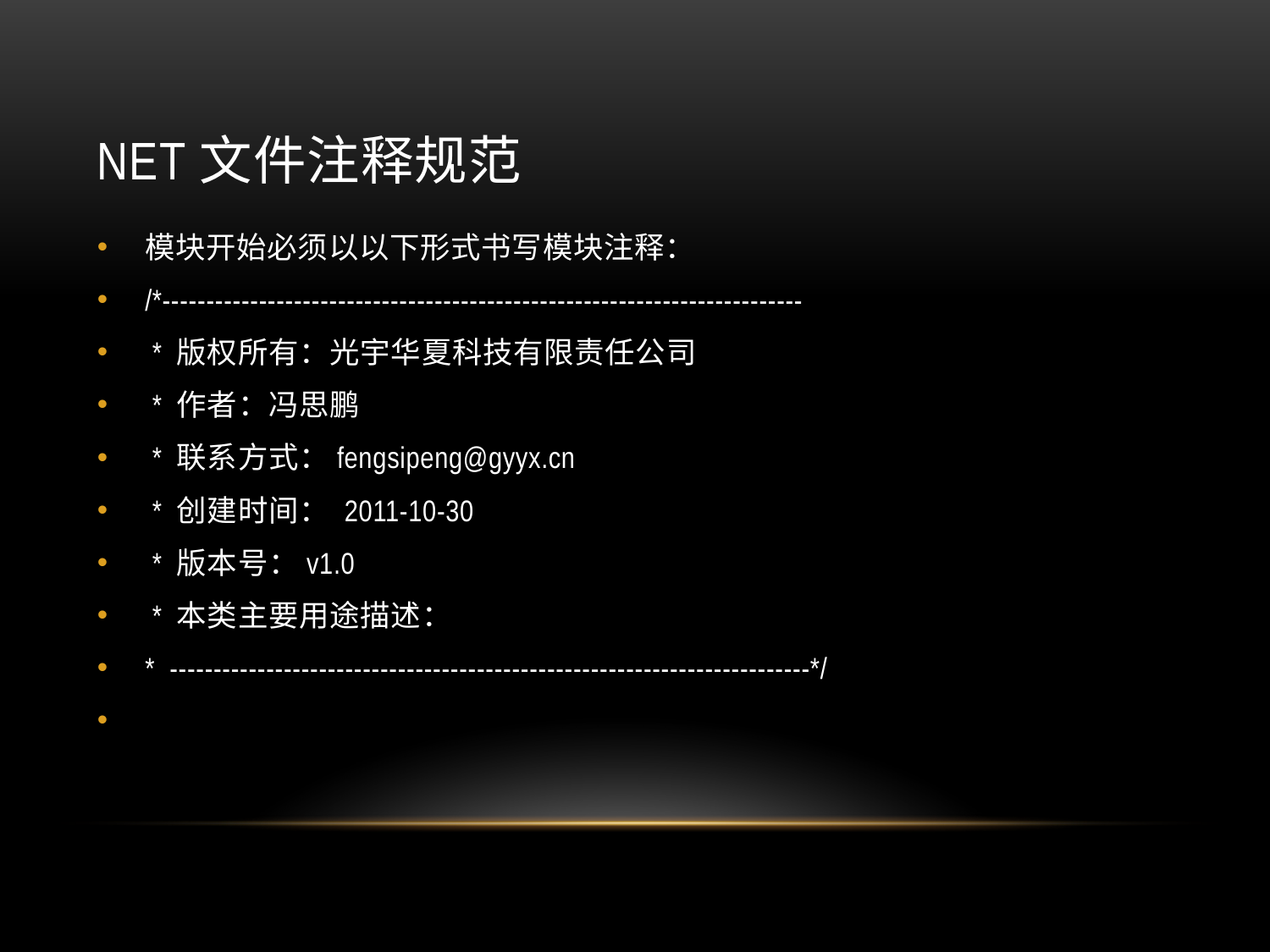

# Net文件注释规范
模块开始必须以以下形式书写模块注释：
/*-------------------------------------------------------------------------
 * 版权所有：光宇华夏科技有限责任公司
 * 作者：冯思鹏
 * 联系方式：fengsipeng@gyyx.cn
 * 创建时间： 2011-10-30
 * 版本号：v1.0
 * 本类主要用途描述：
*  -------------------------------------------------------------------------*/